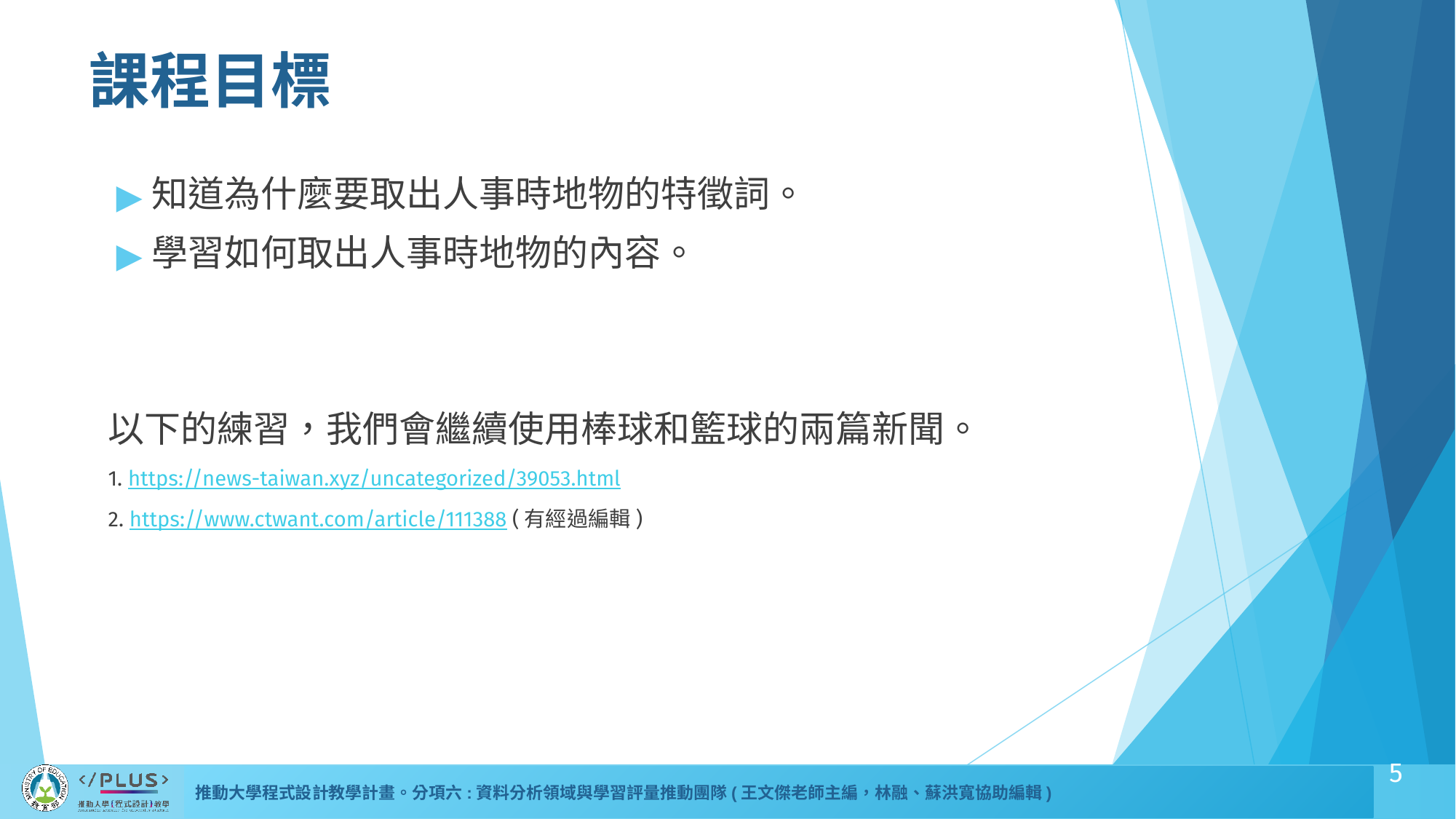

# 課程目標
知道為什麼要取出人事時地物的特徵詞。
學習如何取出人事時地物的內容。

以下的練習，我們會繼續使用棒球和籃球的兩篇新聞。
1. https://news-taiwan.xyz/uncategorized/39053.html
2. https://www.ctwant.com/article/111388 (有經過編輯)

5